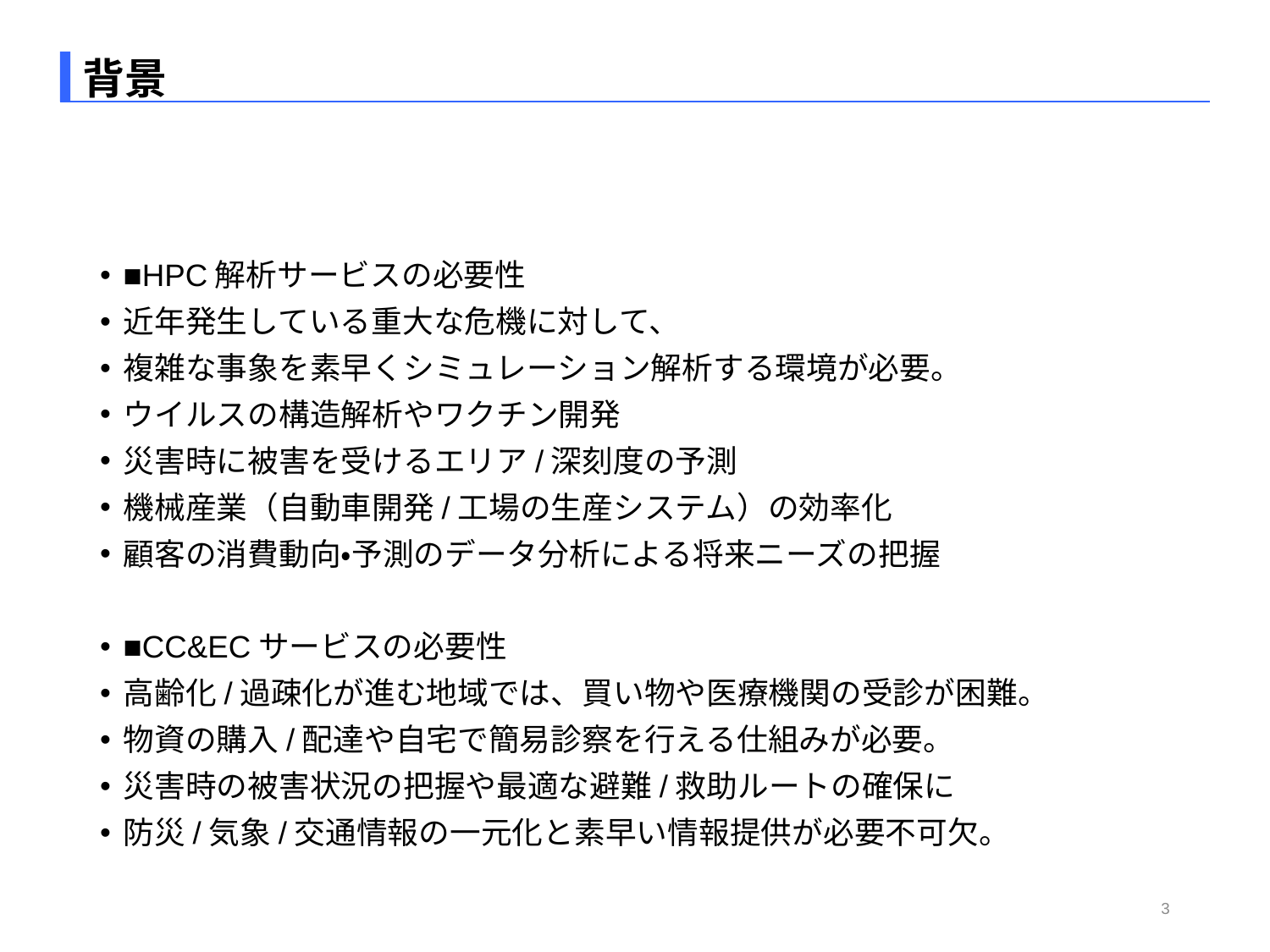

背景

#
■HPC解析サービスの必要性
近年発生している重大な危機に対して、
複雑な事象を素早くシミュレーション解析する環境が必要。
ウイルスの構造解析やワクチン開発
災害時に被害を受けるエリア/深刻度の予測
機械産業（自動車開発/工場の生産システム）の効率化
顧客の消費動向・予測のデータ分析による将来ニーズの把握

■CC&ECサービスの必要性
高齢化/過疎化が進む地域では、買い物や医療機関の受診が困難。
物資の購入/配達や自宅で簡易診察を行える仕組みが必要。
災害時の被害状況の把握や最適な避難/救助ルートの確保に
防災/気象/交通情報の一元化と素早い情報提供が必要不可欠。

3